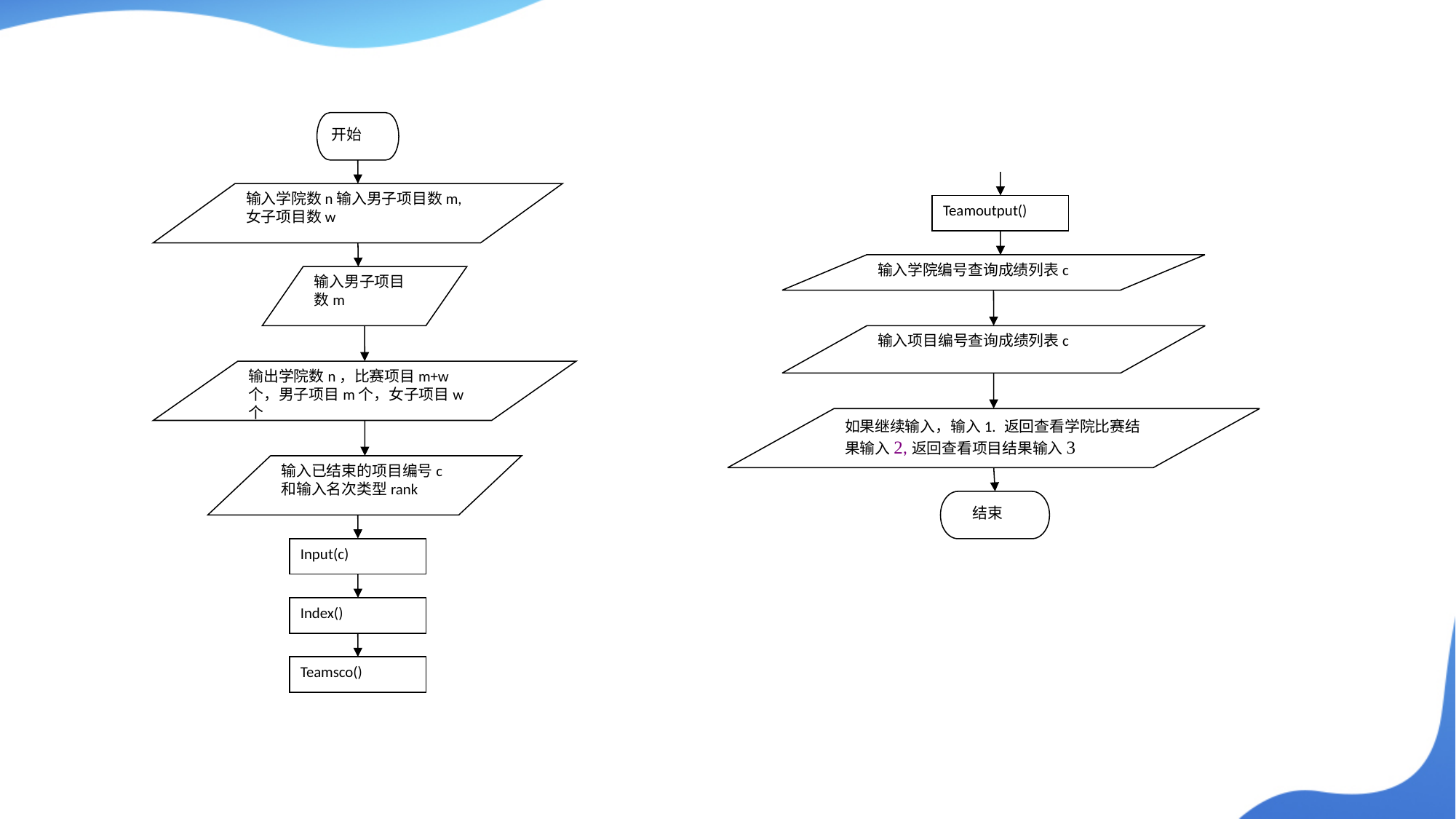

开始

输入学院数n输入男子项目数m, 女子项目数w

输入男子项目数m

输出学院数n，比赛项目m+w个，男子项目m个，女子项目w个

输入已结束的项目编号c 和输入名次类型rank

Input(c)

Index()

Teamsco()

Teamoutput()

输入学院编号查询成绩列表c

输入项目编号查询成绩列表c

如果继续输入，输入1. 返回查看学院比赛结果输入2,返回查看项目结果输入3

结束